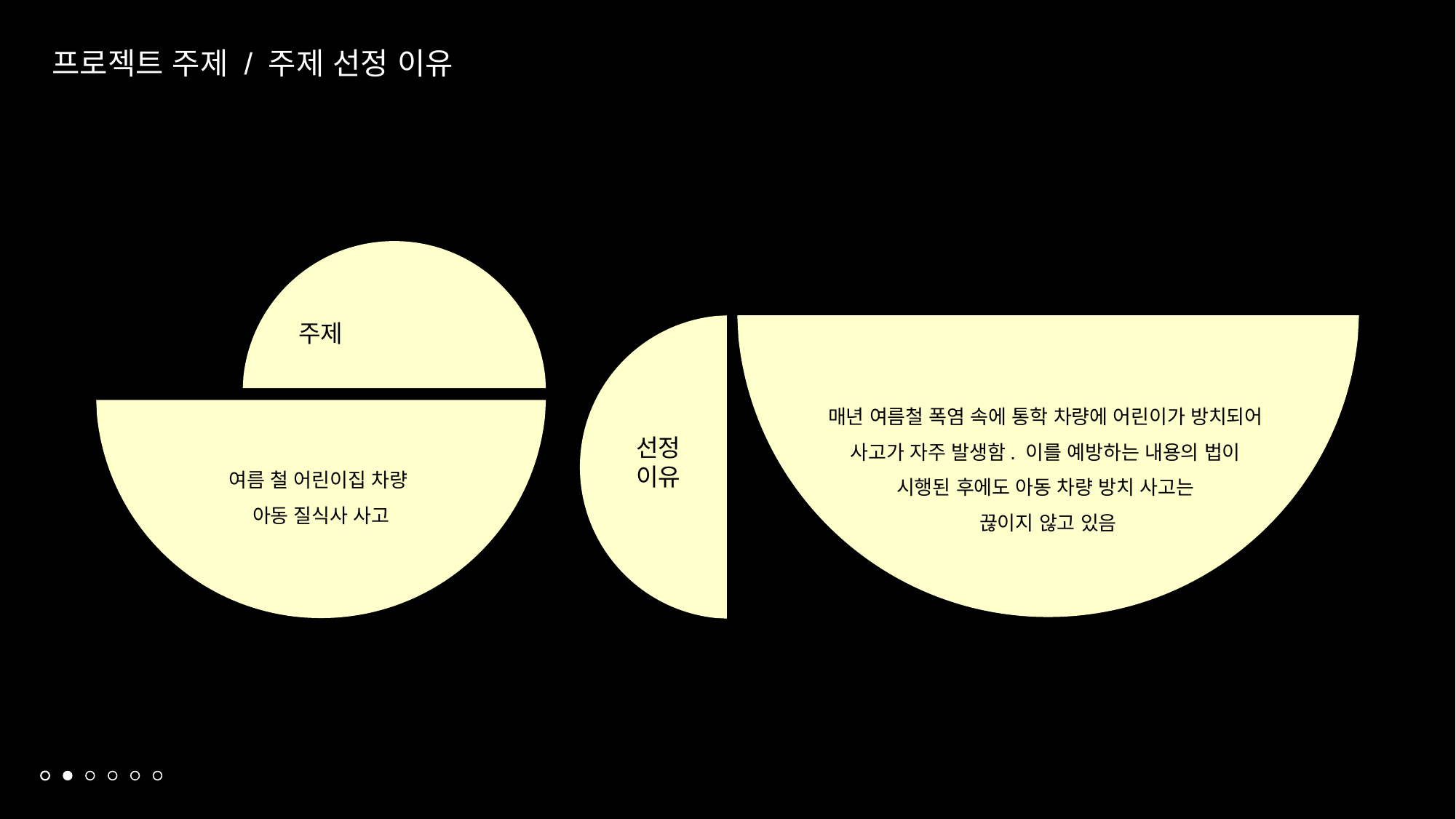

프로젝트 주제 / 주제 선정 이유

주제

매년 여름철 폭염 속에 통학 차량에 어린이가 방치되어
사고가 자주 발생함. 이를 예방하는 내용의 법이
시행된 후에도 아동 차량 방치 사고는
끊이지 않고 있음

선정
이유
여름 철 어린이집 차량
아동 질식사 사고